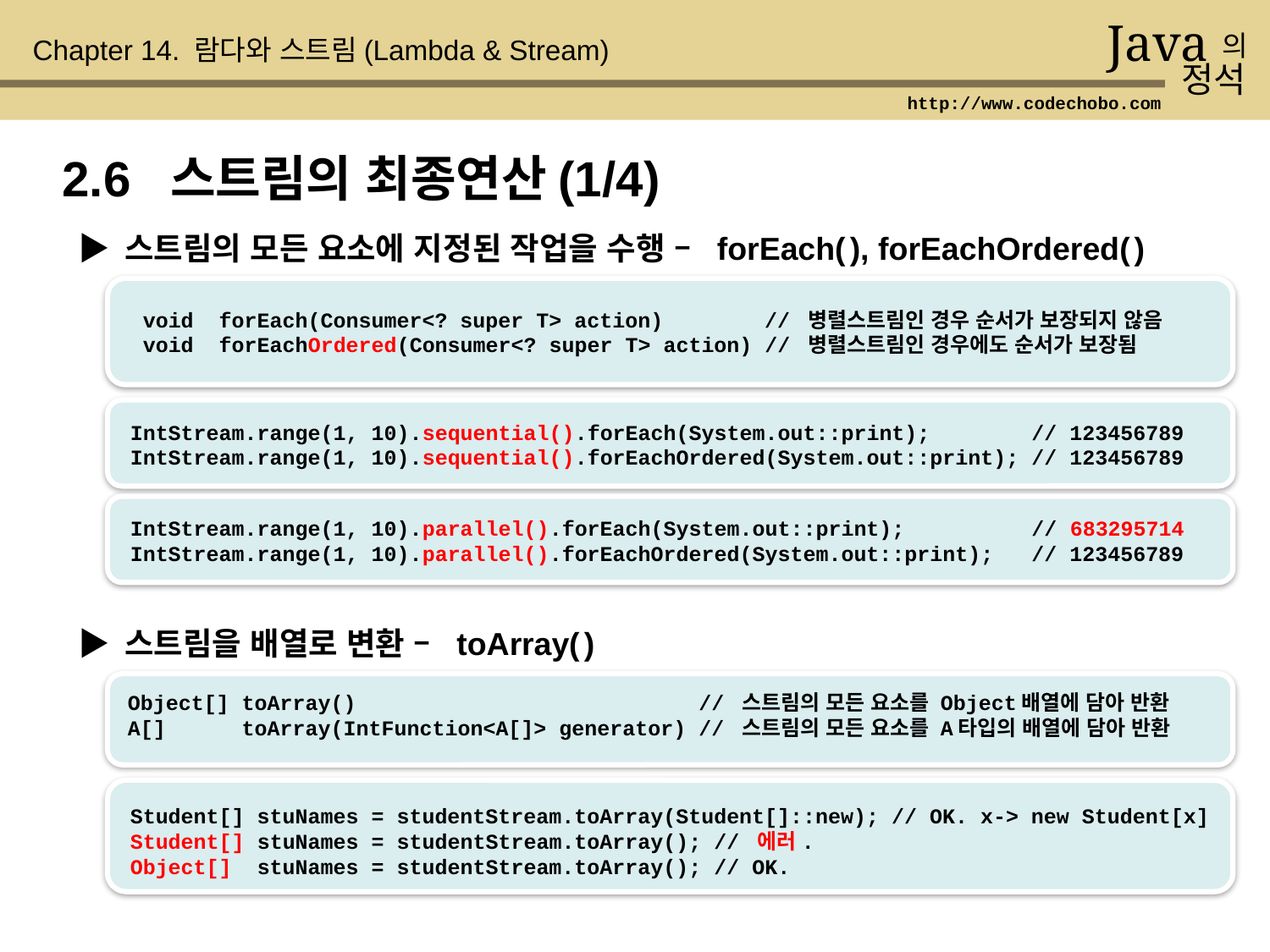

Java
의
정석
Chapter 14. 람다와 스트림(Lambda & Stream)

http://www.codechobo.com
2.6  스트림의 최종연산(1/4)
▶ 스트림의 모든 요소에 지정된 작업을 수행 –  forEach( ), forEachOrdered( )

 void  forEach(Consumer<? super T> action)        // 병렬스트림인 경우 순서가 보장되지 않음
 void  forEachOrdered(Consumer<? super T> action) // 병렬스트림인 경우에도 순서가 보장됨

IntStream.range(1, 10).sequential().forEach(System.out::print);        // 123456789
IntStream.range(1, 10).sequential().forEachOrdered(System.out::print); // 123456789

IntStream.range(1, 10).parallel().forEach(System.out::print);          // 683295714
IntStream.range(1, 10).parallel().forEachOrdered(System.out::print);   // 123456789
▶ 스트림을 배열로 변환 –  toArray( )

 Object[] toArray()                           // 스트림의 모든 요소를 Object배열에 담아 반환
 A[]      toArray(IntFunction<A[]> generator) // 스트림의 모든 요소를 A타입의 배열에 담아 반환

Student[] stuNames = studentStream.toArray(Student[]::new); // OK. x-> new Student[x]
Student[] stuNames = studentStream.toArray(); // 에러.
Object[]  stuNames = studentStream.toArray(); // OK.